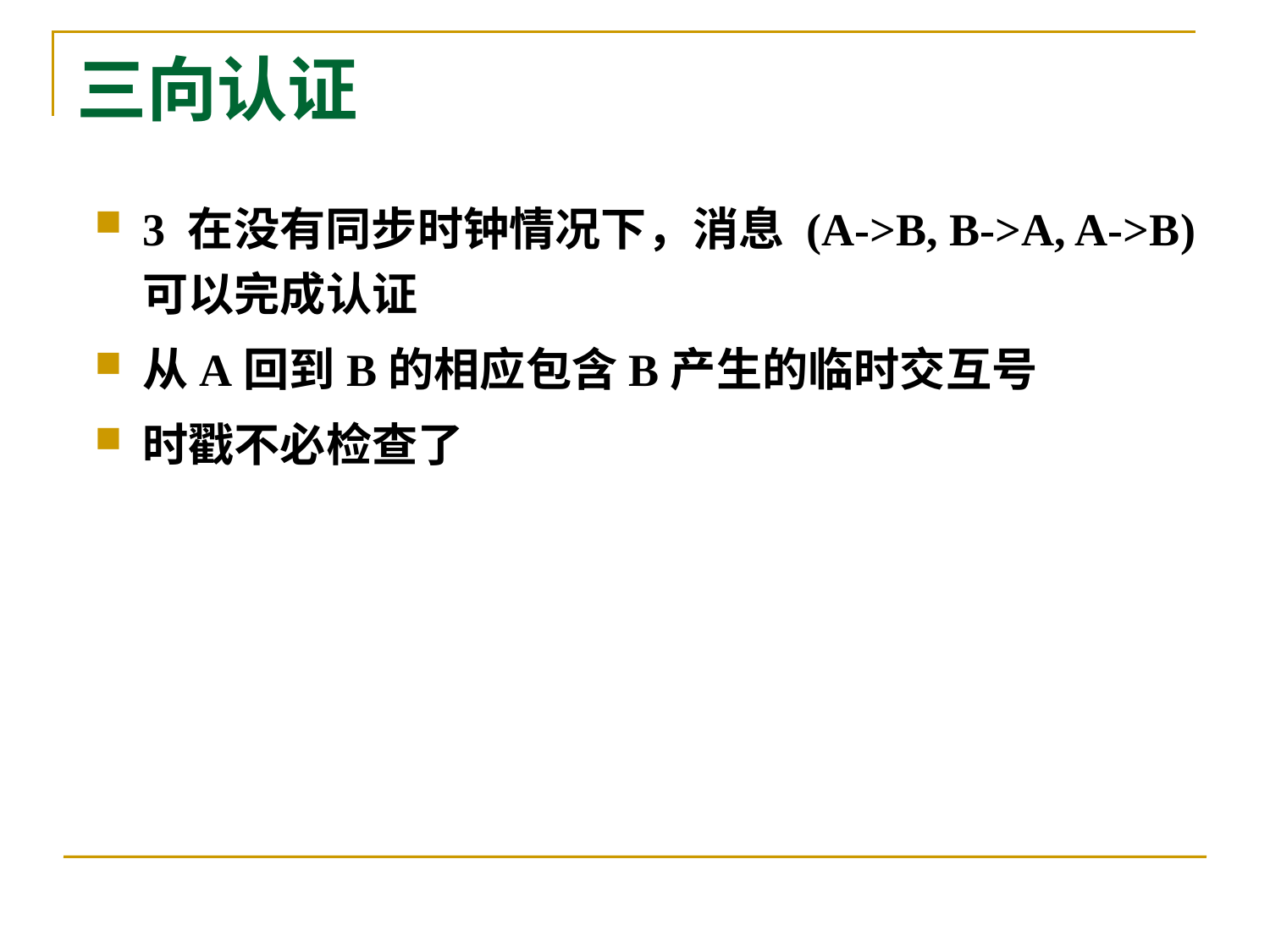

# 三向认证
3 在没有同步时钟情况下，消息 (A->B, B->A, A->B) 可以完成认证
从A回到B的相应包含B产生的临时交互号
时戳不必检查了

58